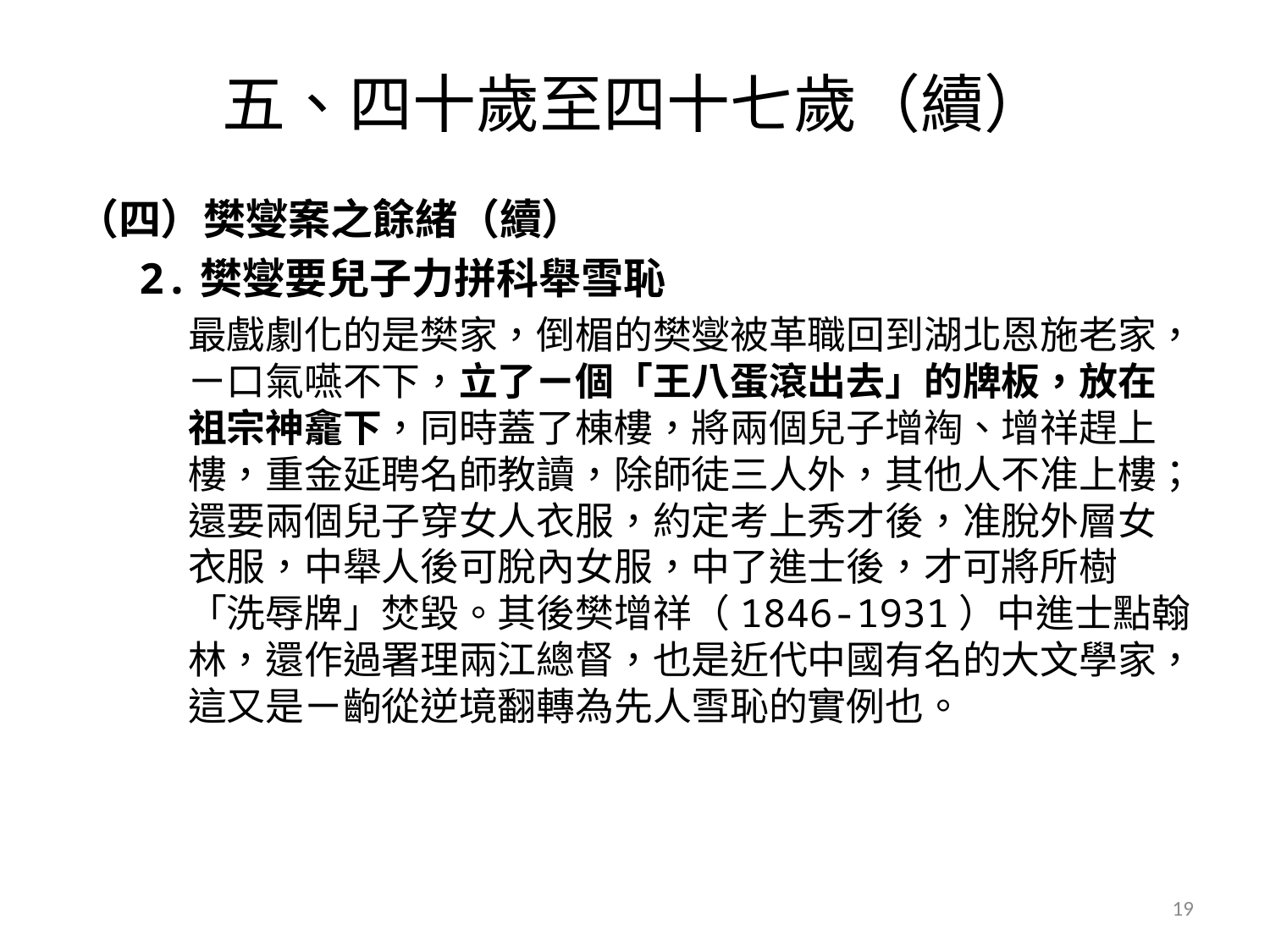

# 五、四十歲至四十七歲（續）
（四）樊燮案之餘緒（續）
2.樊燮要兒子力拼科舉雪恥
最戲劇化的是樊家，倒楣的樊燮被革職回到湖北恩施老家，ㄧ口氣嚥不下，立了ㄧ個「王八蛋滾出去」的牌板，放在祖宗神龕下，同時蓋了棟樓，將兩個兒子增裪、增祥趕上樓，重金延聘名師教讀，除師徒三人外，其他人不准上樓；還要兩個兒子穿女人衣服，約定考上秀才後，准脫外層女衣服，中舉人後可脫內女服，中了進士後，才可將所樹「洗辱牌」焚毀。其後樊增祥（1846-1931）中進士點翰林，還作過署理兩江總督，也是近代中國有名的大文學家，這又是ㄧ齣從逆境翻轉為先人雪恥的實例也。

19